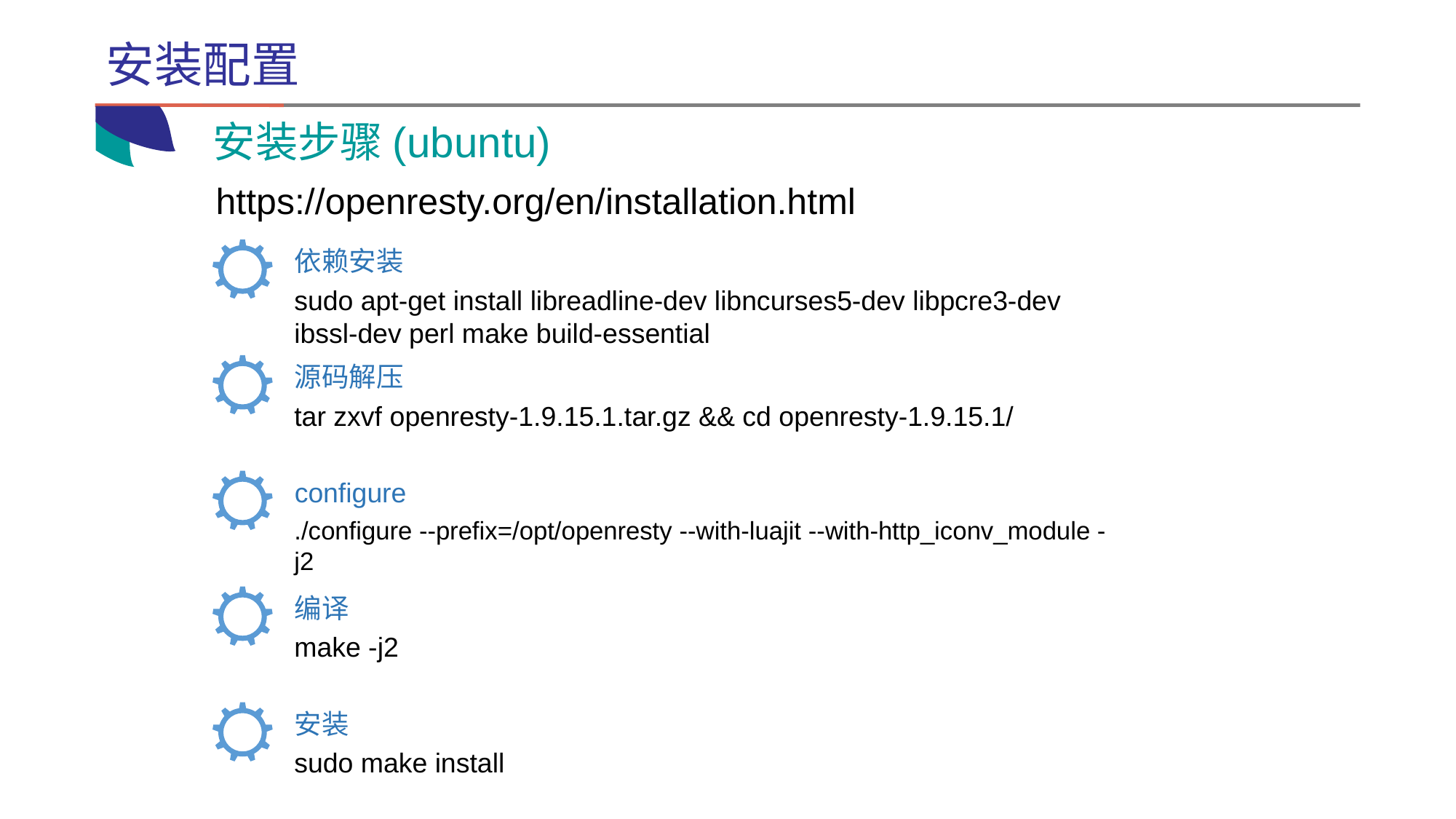

安装配置

安装步骤(ubuntu)

https://openresty.org/en/installation.html
依赖安装

sudo apt-get install libreadline-dev libncurses5-dev libpcre3-dev ibssl-dev perl make build-essential
源码解压

tar zxvf openresty-1.9.15.1.tar.gz && cd openresty-1.9.15.1/
configure

./configure --prefix=/opt/openresty --with-luajit --with-http_iconv_module -j2
编译

make -j2
安装

sudo make install